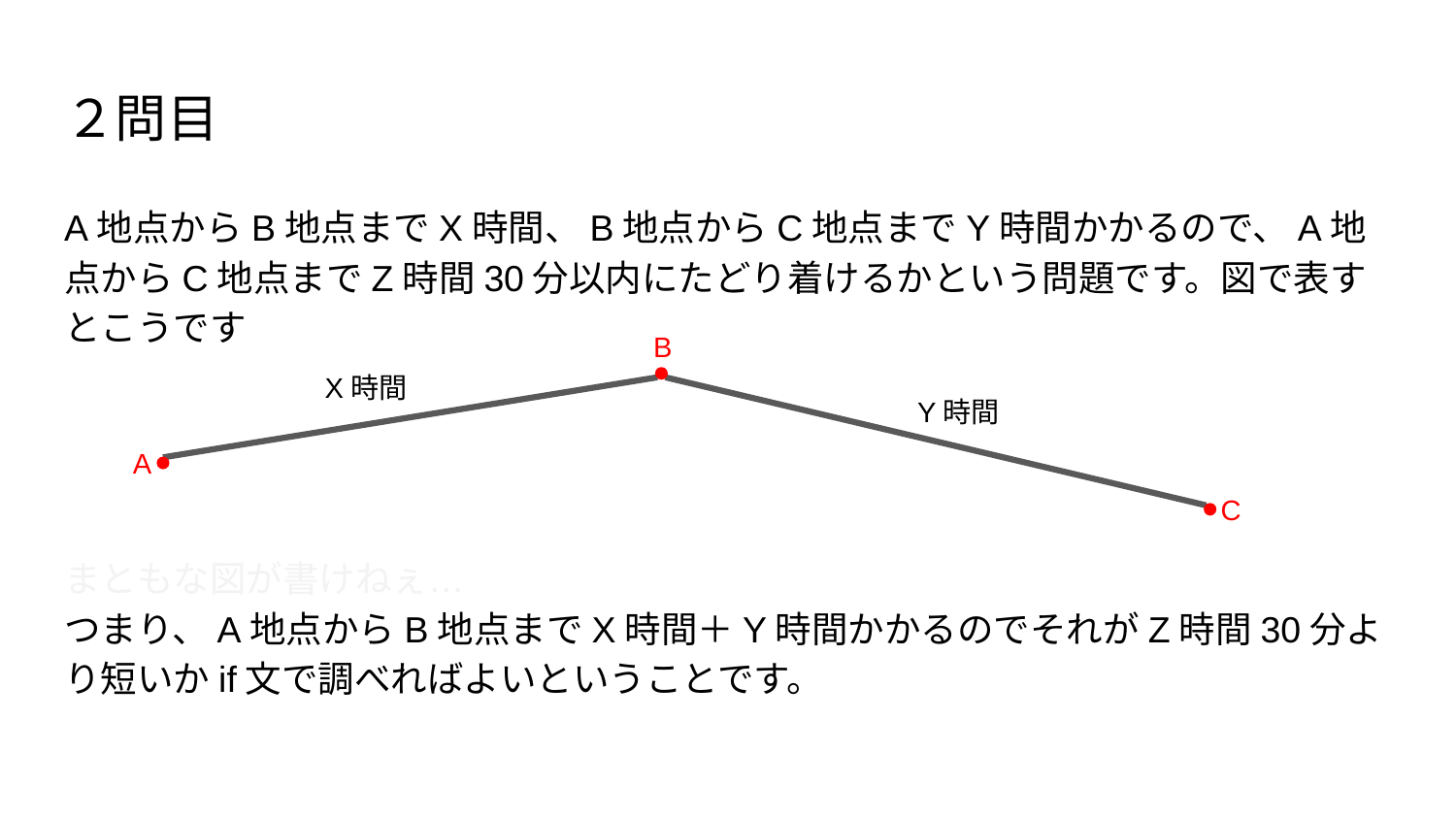

# ２問目
A地点からB地点までX時間、B地点からC地点までY時間かかるので、A地点からC地点までZ時間30分以内にたどり着けるかという問題です。図で表すとこうです

まともな図が書けねぇ…
つまり、A地点からB地点までX時間＋Y時間かかるのでそれがZ時間30分より短いかif文で調べればよいということです。
B
X時間

Y時間
A

C